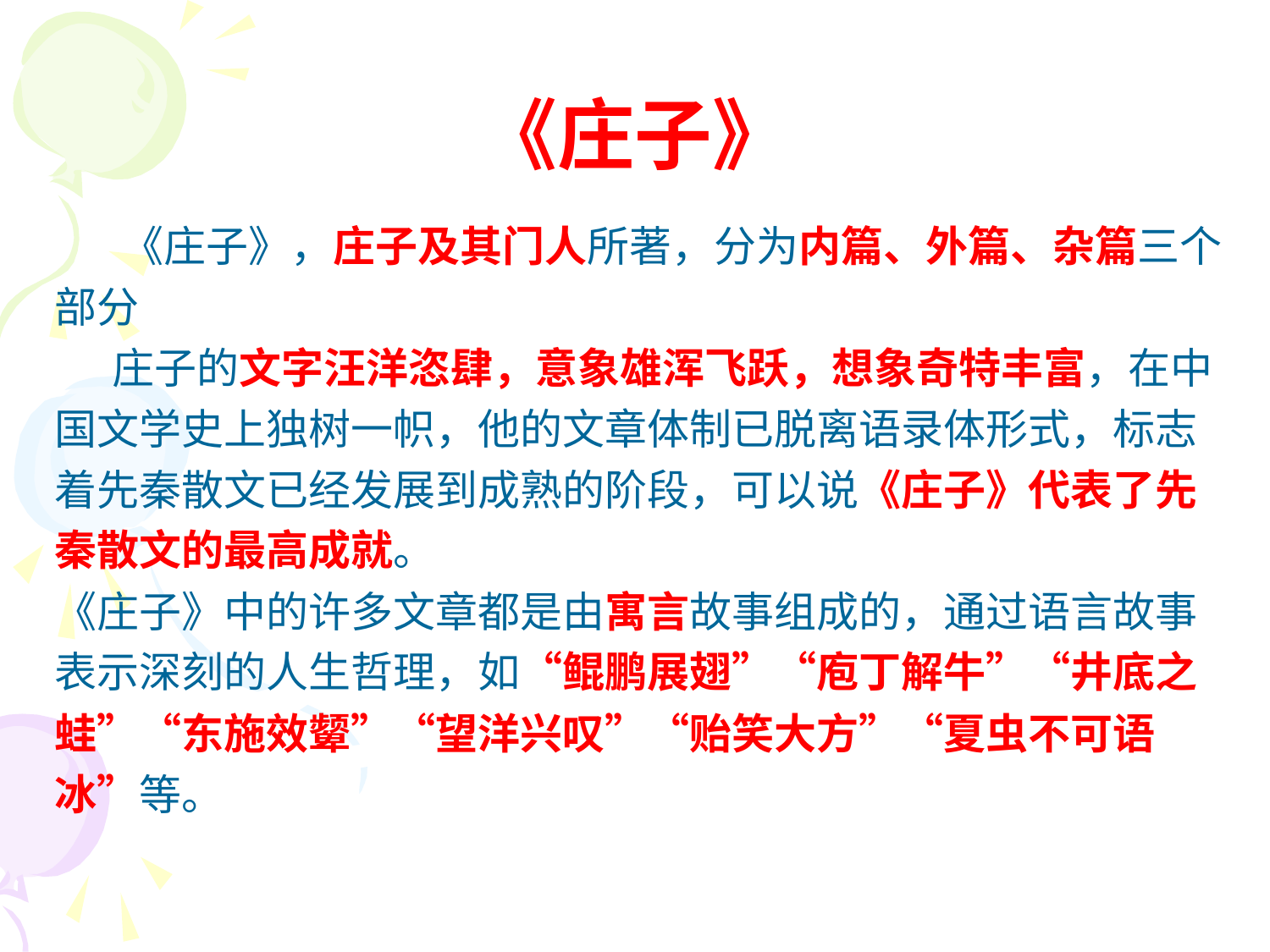

# 《庄子》
      《庄子》，庄子及其门人所著，分为内篇、外篇、杂篇三个部分
     庄子的文字汪洋恣肆，意象雄浑飞跃，想象奇特丰富，在中国文学史上独树一帜，他的文章体制已脱离语录体形式，标志着先秦散文已经发展到成熟的阶段，可以说《庄子》代表了先秦散文的最高成就。
《庄子》中的许多文章都是由寓言故事组成的，通过语言故事表示深刻的人生哲理，如“鲲鹏展翅”“庖丁解牛”“井底之蛙”“东施效颦”“望洋兴叹”“贻笑大方”“夏虫不可语冰”等。